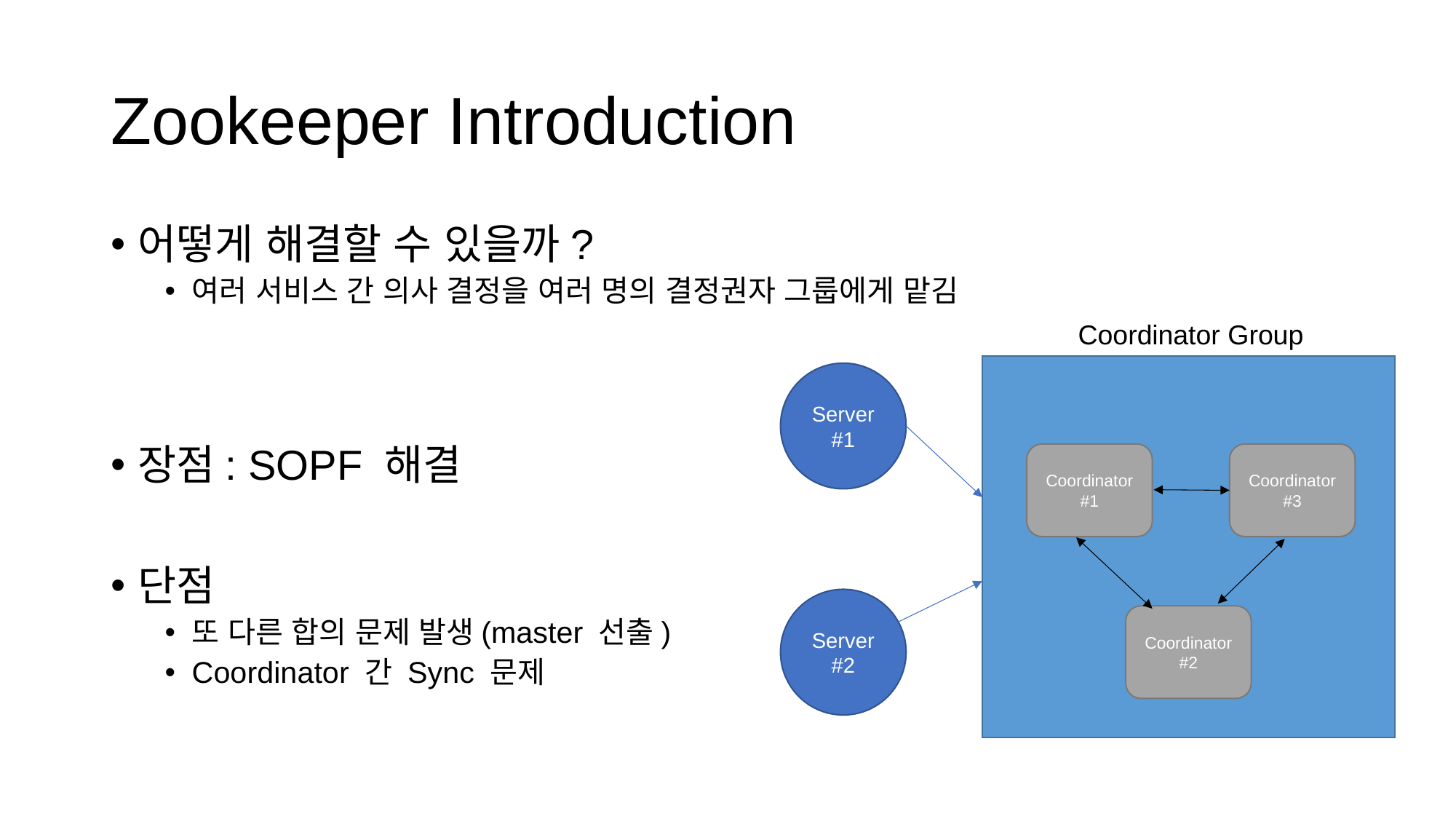

# Zookeeper Introduction
어떻게 해결할 수 있을까?
여러 서비스 간 의사 결정을 여러 명의 결정권자 그룹에게 맡김

장점: SOPF 해결

단점
또 다른 합의 문제 발생(master 선출)
Coordinator 간 Sync 문제
Coordinator Group

Server#1
Coordinator
#1
Coordinator
#3
Server #2
Coordinator
#2